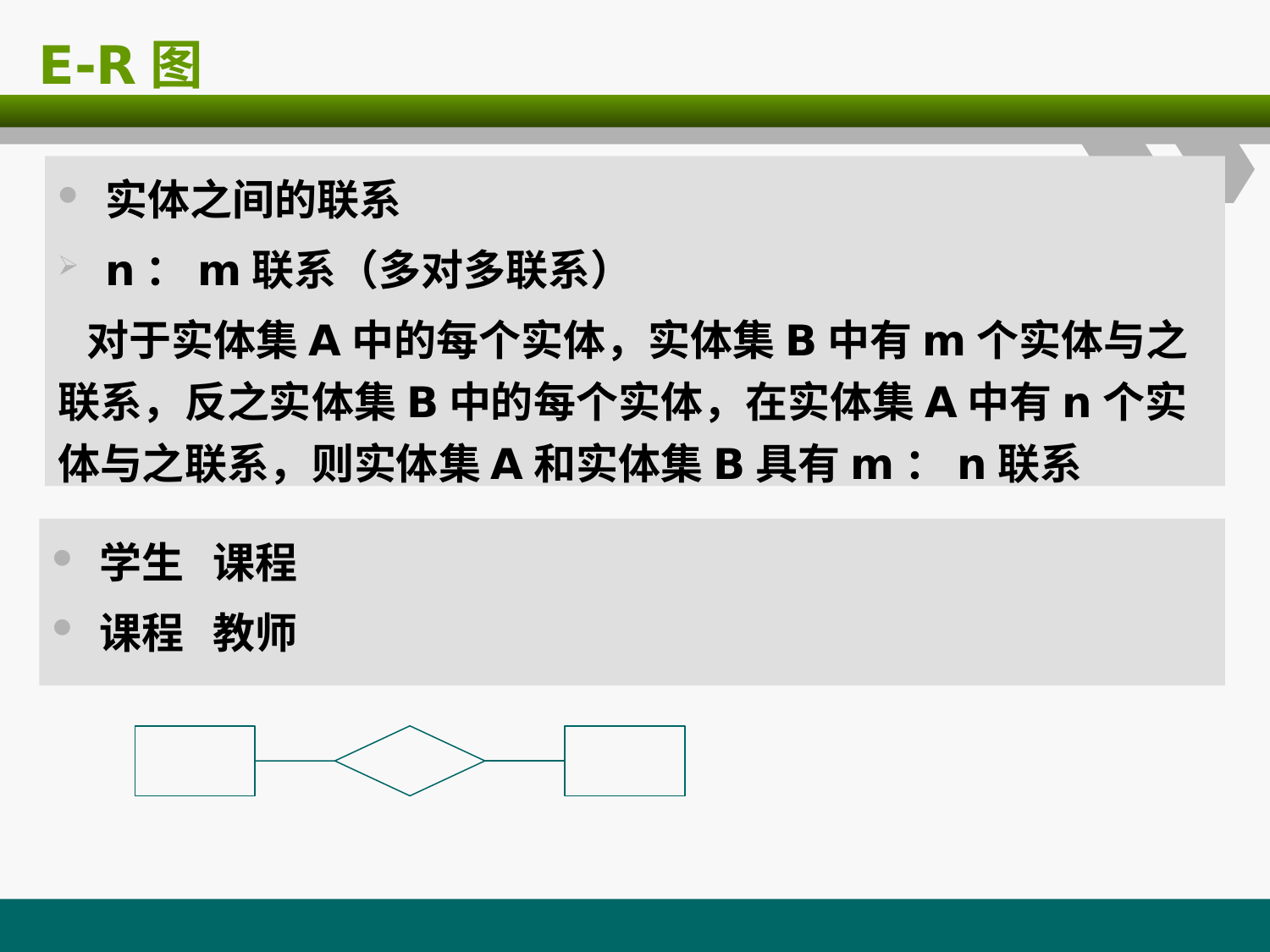

# E-R图
实体之间的联系
n：m联系（多对多联系）
  对于实体集A中的每个实体，实体集B中有m个实体与之联系，反之实体集B中的每个实体，在实体集A中有n个实体与之联系，则实体集A和实体集B具有m：n联系
学生   课程
课程   教师